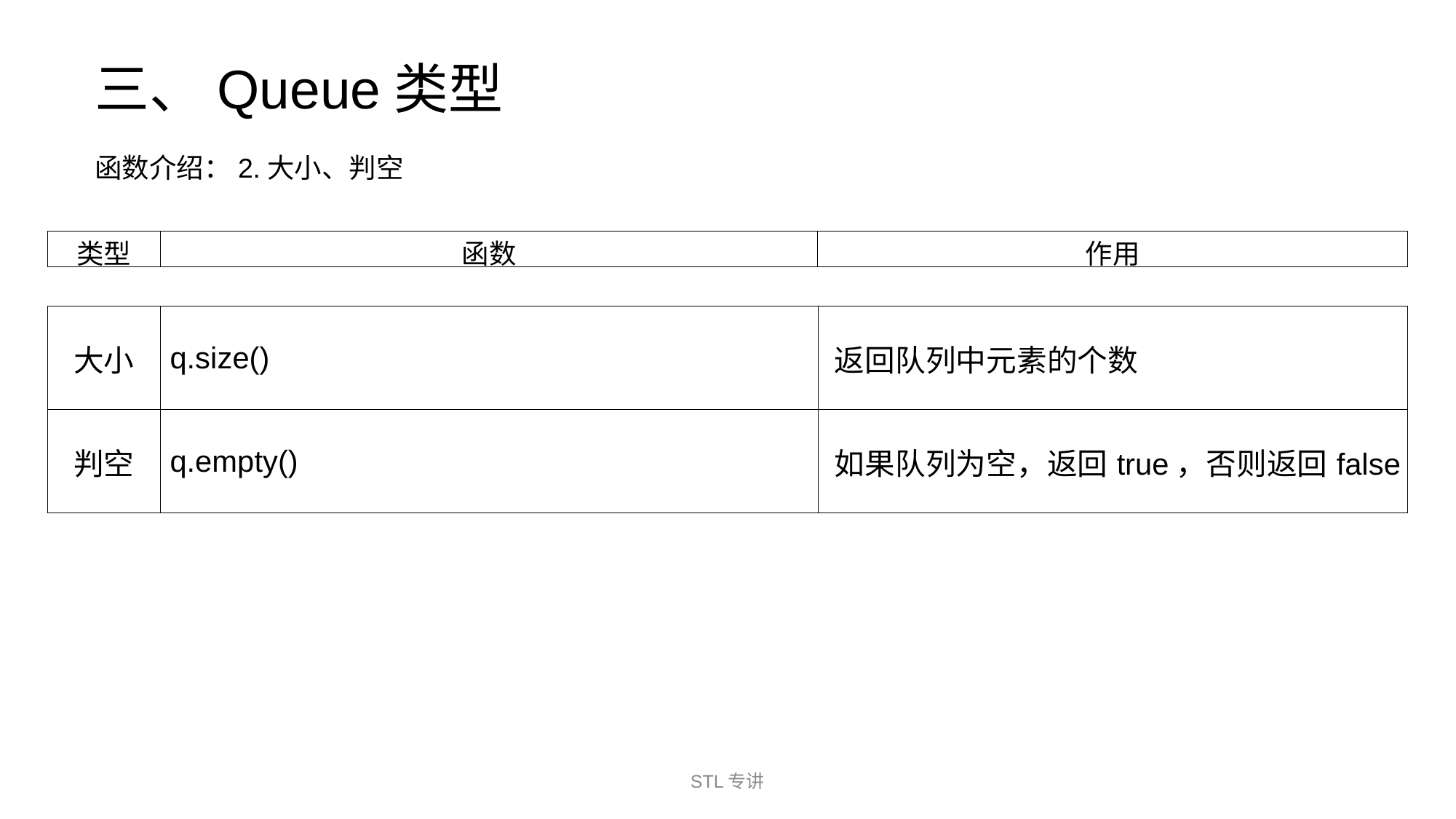

三、Queue类型
函数介绍：2.大小、判空
| 类型 | 函数 | 作用 |
| --- | --- | --- |
| 大小 | q.size() | 返回队列中元素的个数 |
| --- | --- | --- |
| 判空 | q.empty() | 如果队列为空，返回true，否则返回false |

STL专讲
20